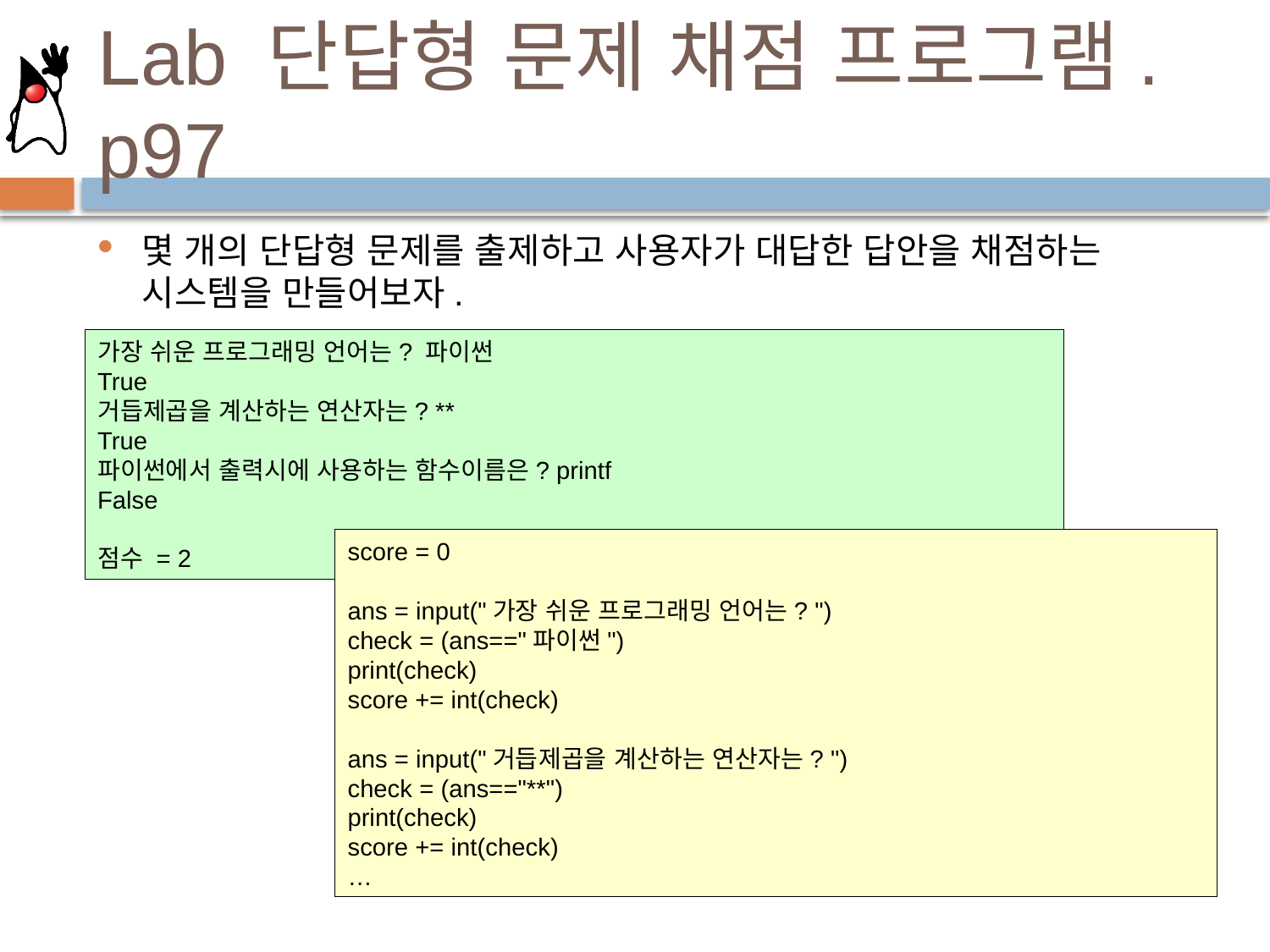

# Lab 단답형 문제 채점 프로그램. p97
몇 개의 단답형 문제를 출제하고 사용자가 대답한 답안을 채점하는 시스템을 만들어보자.
가장 쉬운 프로그래밍 언어는? 파이썬
True
거듭제곱을 계산하는 연산자는? **
True
파이썬에서 출력시에 사용하는 함수이름은? printf
False

점수 = 2
score = 0

ans = input("가장 쉬운 프로그래밍 언어는? ")
check = (ans=="파이썬")
print(check)
score += int(check)

ans = input("거듭제곱을 계산하는 연산자는? ")
check = (ans=="**")
print(check)
score += int(check)
…